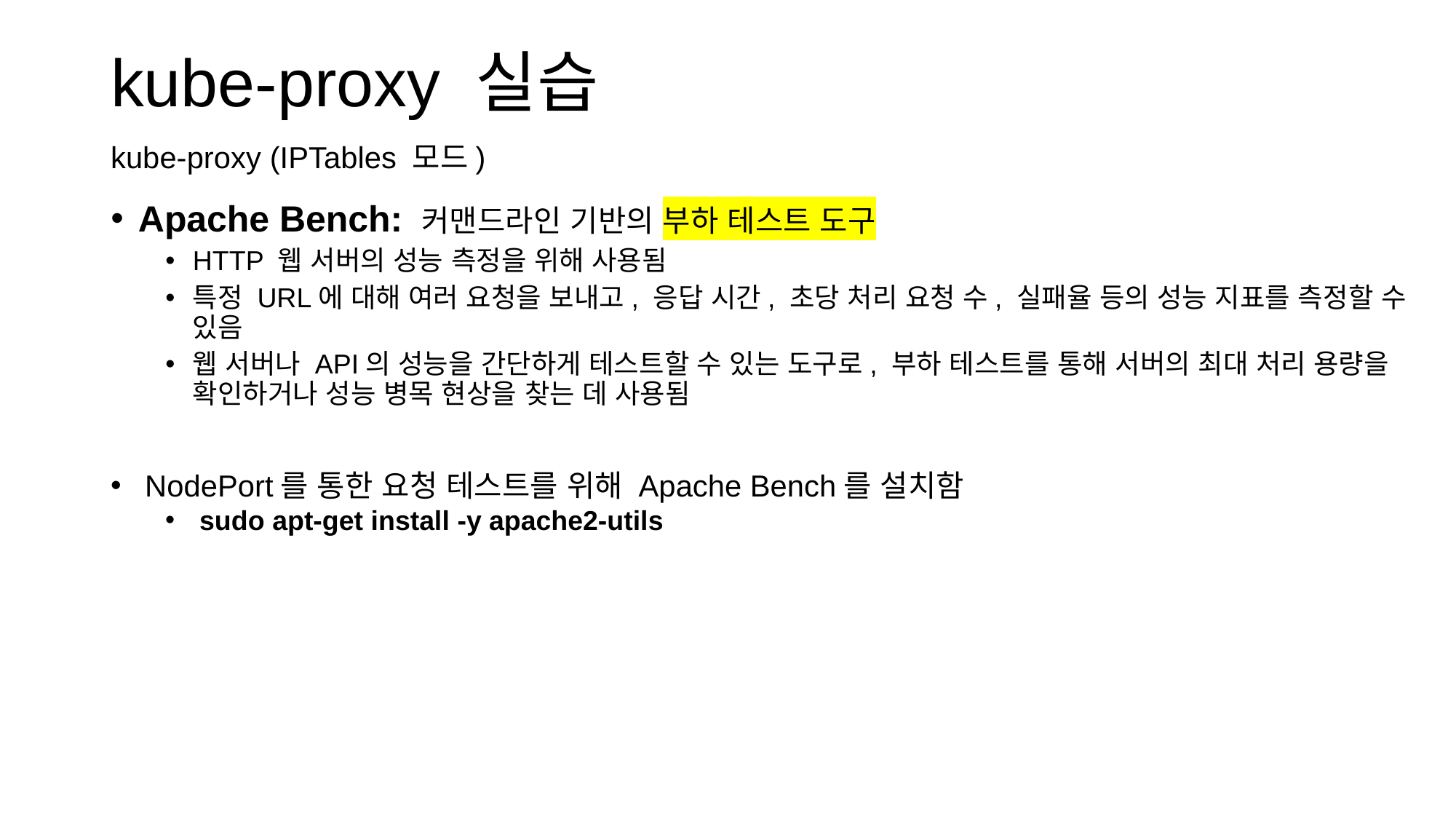

kube-proxy 실습
kube-proxy (IPTables 모드)
Apache Bench: 커맨드라인 기반의 부하 테스트 도구
HTTP 웹 서버의 성능 측정을 위해 사용됨
특정 URL에 대해 여러 요청을 보내고, 응답 시간, 초당 처리 요청 수, 실패율 등의 성능 지표를 측정할 수 있음
웹 서버나 API의 성능을 간단하게 테스트할 수 있는 도구로, 부하 테스트를 통해 서버의 최대 처리 용량을 확인하거나 성능 병목 현상을 찾는 데 사용됨
NodePort를 통한 요청 테스트를 위해 Apache Bench를 설치함
sudo apt-get install -y apache2-utils